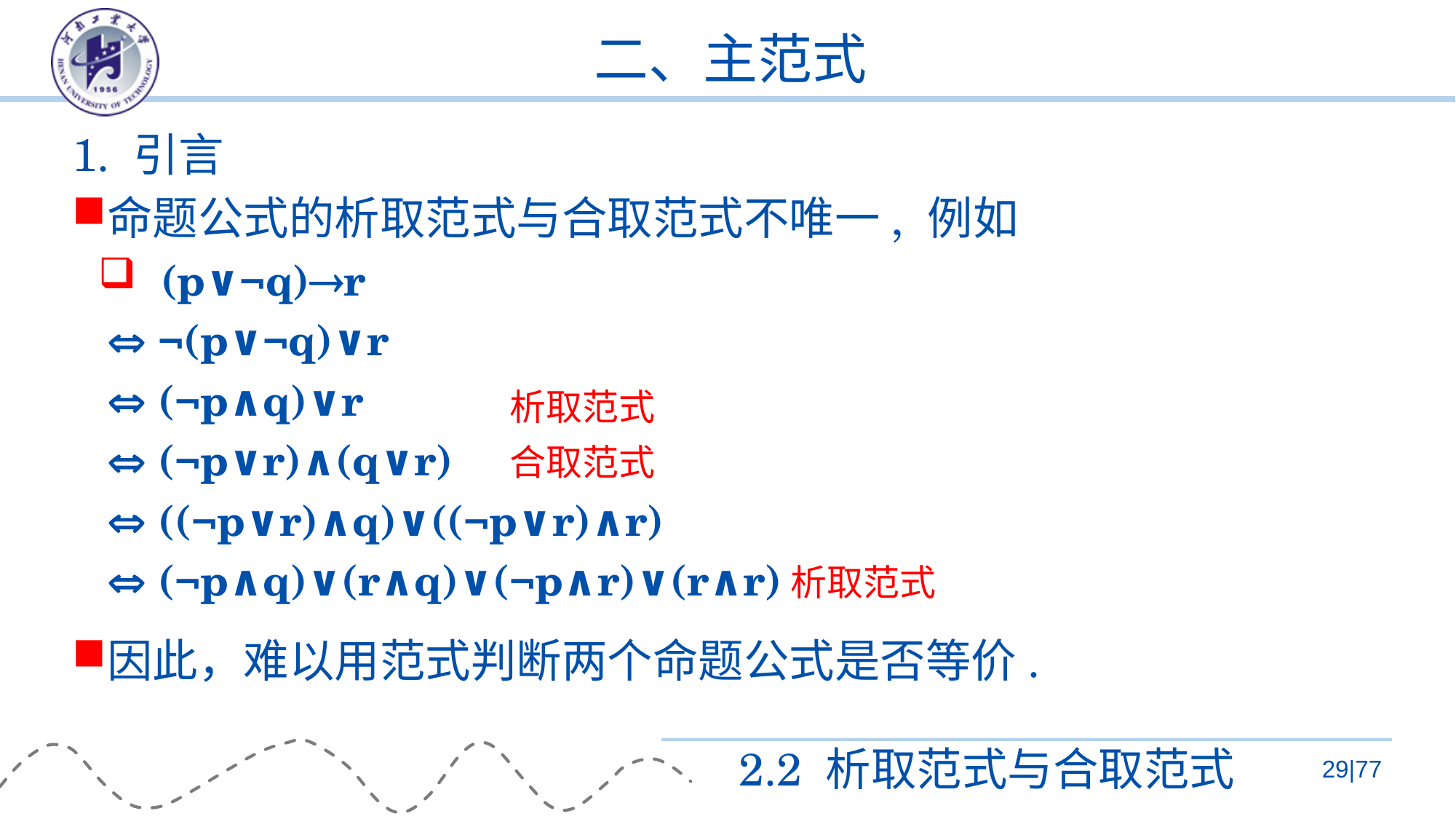

# 二、主范式
1. 引言
命题公式的析取范式与合取范式不唯一, 例如
  (p∨¬q)→r
⇔ ¬(p∨¬q)∨r
⇔ (¬p∧q)∨r
⇔ (¬p∨r)∧(q∨r)
⇔ ((¬p∨r)∧q)∨((¬p∨r)∧r)
⇔ (¬p∧q)∨(r∧q)∨(¬p∧r)∨(r∧r)
因此，难以用范式判断两个命题公式是否等价.
析取范式
合取范式
析取范式
2.2 析取范式与合取范式
29|77